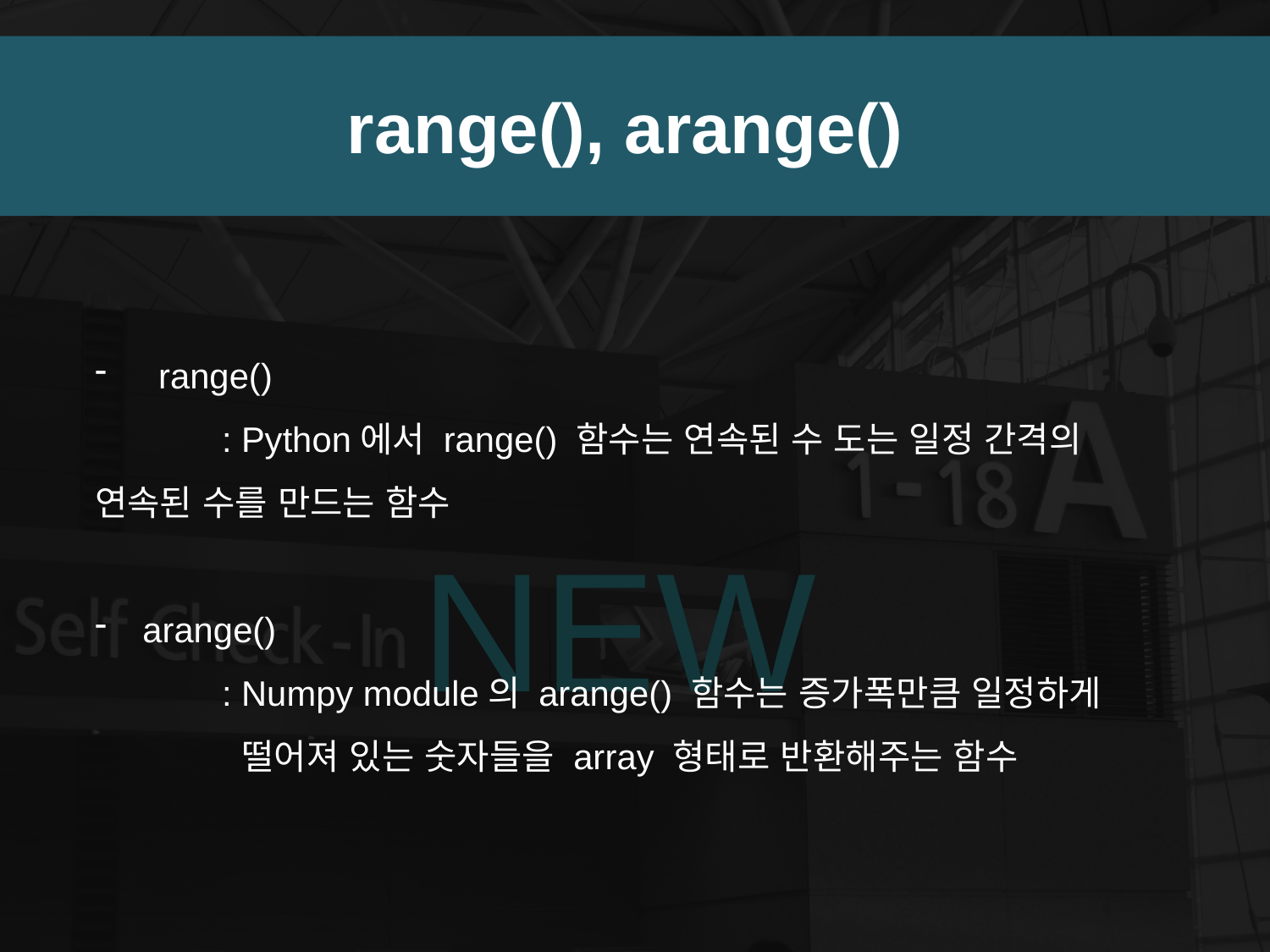

range(), arange()
range()
	: Python에서 range() 함수는 연속된 수 도는 일정 간격의 	 연속된 수를 만드는 함수

arange()
	: Numpy module의 arange() 함수는 증가폭만큼 일정하게 	  떨어져 있는 숫자들을 array 형태로 반환해주는 함수
NEW